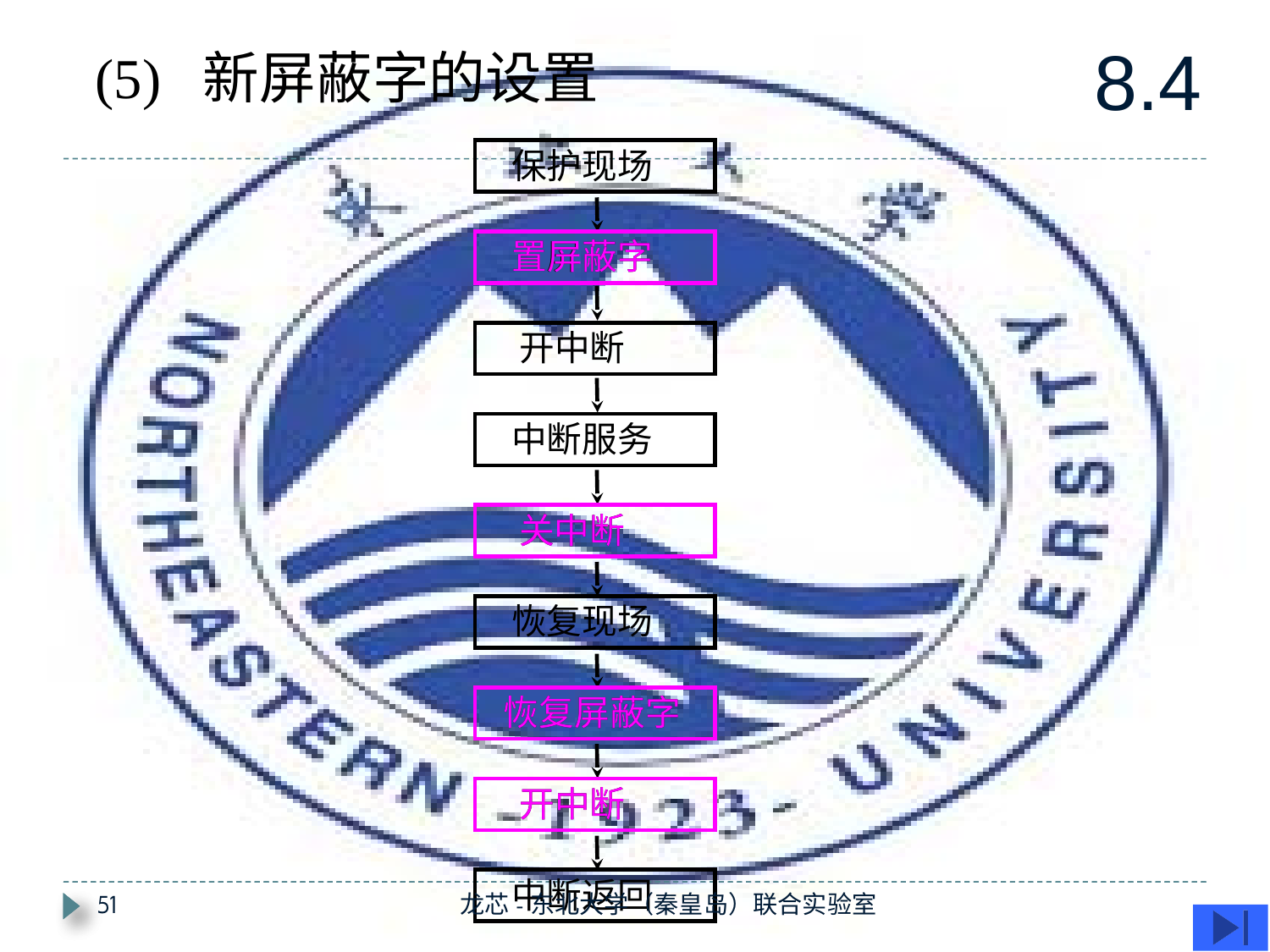

8.4
(5)  新屏蔽字的设置
  保护现场

  置屏蔽字

   开中断

  中断服务

   关中断

  恢复现场

 恢复屏蔽字

   开中断

  中断返回
  置屏蔽字
   关中断
 恢复屏蔽字
   开中断
51
龙芯-东北大学（秦皇岛）联合实验室